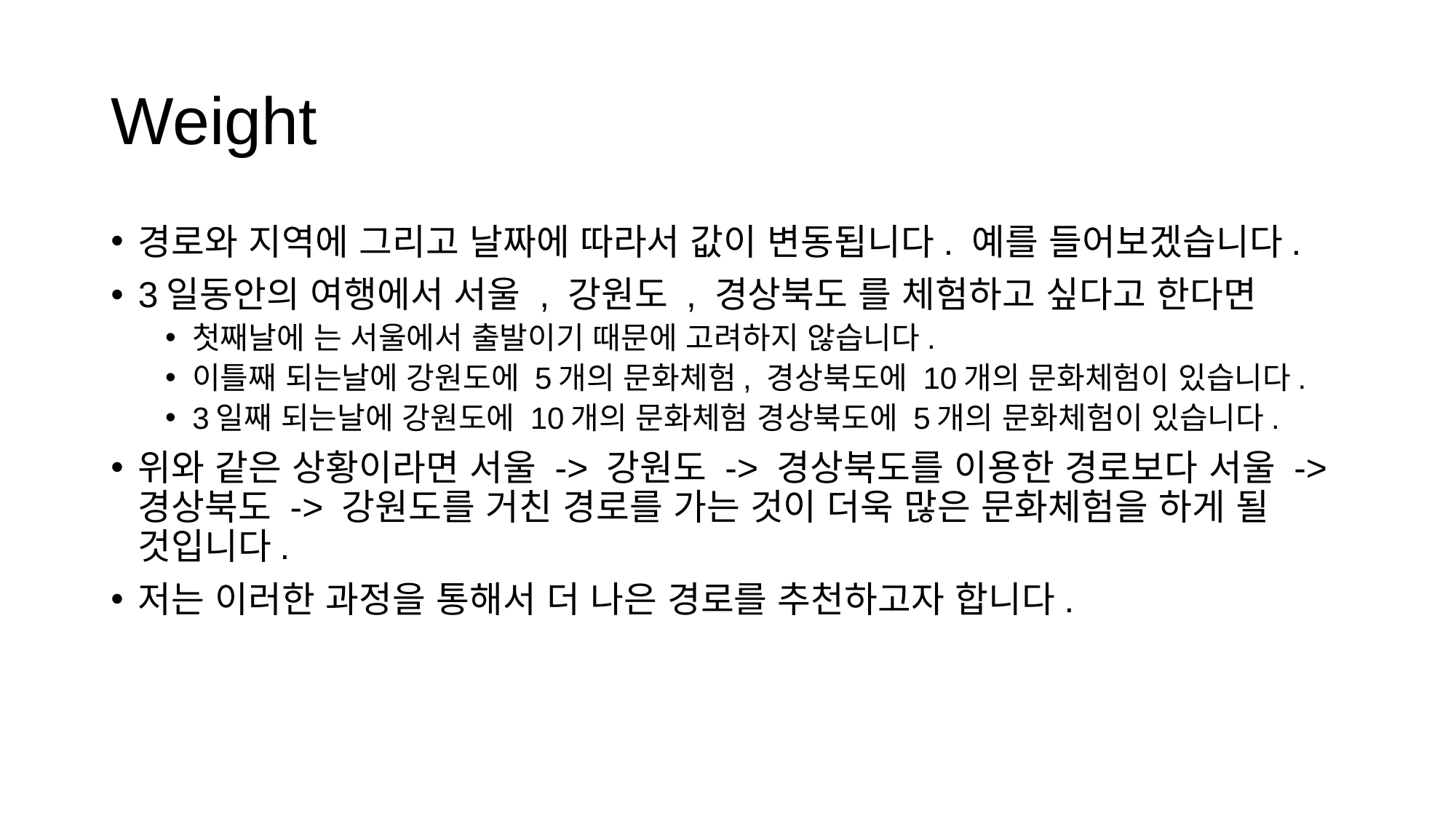

# Weight
경로와 지역에 그리고 날짜에 따라서 값이 변동됩니다. 예를 들어보겠습니다.
3일동안의 여행에서 서울 , 강원도 , 경상북도 를 체험하고 싶다고 한다면
첫째날에 는 서울에서 출발이기 때문에 고려하지 않습니다.
이틀째 되는날에 강원도에 5개의 문화체험, 경상북도에 10개의 문화체험이 있습니다.
3일째 되는날에 강원도에 10개의 문화체험 경상북도에 5개의 문화체험이 있습니다.
위와 같은 상황이라면 서울 -> 강원도 -> 경상북도를 이용한 경로보다 서울 -> 경상북도 -> 강원도를 거친 경로를 가는 것이 더욱 많은 문화체험을 하게 될 것입니다.
저는 이러한 과정을 통해서 더 나은 경로를 추천하고자 합니다.